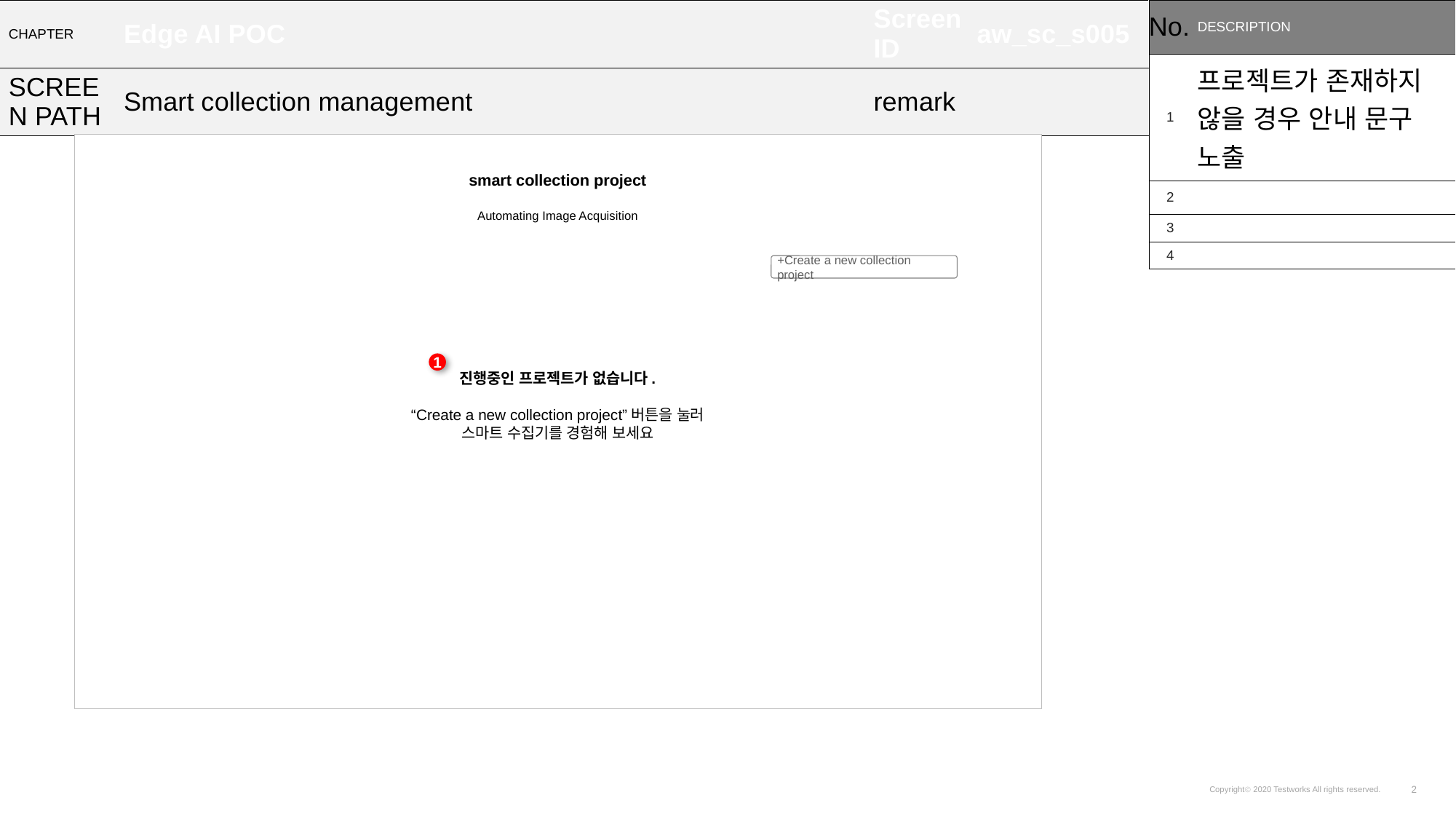

| CHAPTER | Edge AI POC | Screen ID | aw\_sc\_s005 |
| --- | --- | --- | --- |
| SCREEN PATH | Smart collection management | remark |  |
| No. | DESCRIPTION |
| --- | --- |
| 1 | 프로젝트가 존재하지 않을 경우 안내 문구 노출 |
| 2 |  |
| 3 |  |
| 4 |  |
GNB

smart collection project

Automating Image Acquisition
+Create a new collection project
1
진행중인 프로젝트가 없습니다.

“Create a new collection project”버튼을 눌러
스마트 수집기를 경험해 보세요